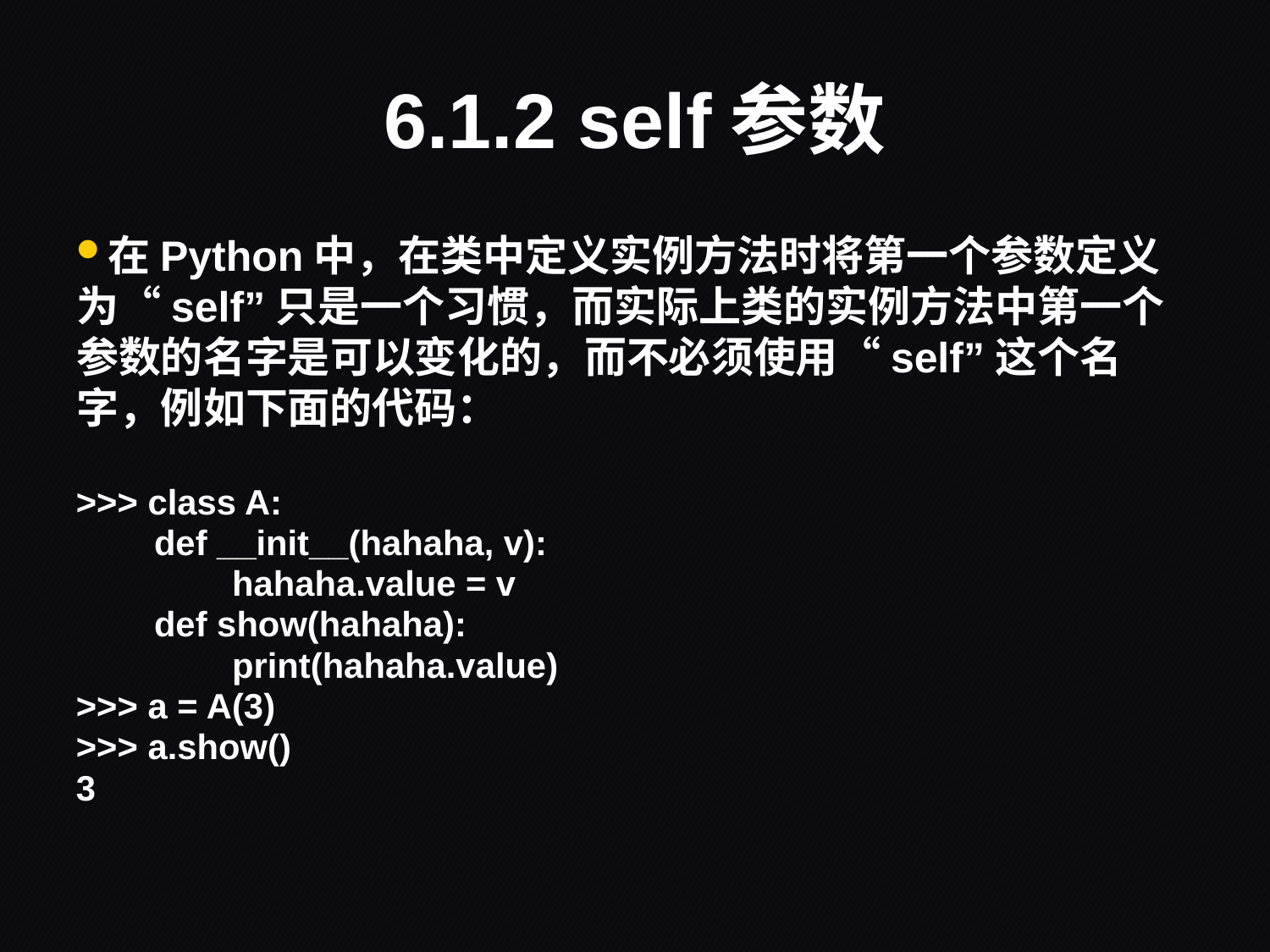

# 6.1.2 self参数
在Python中，在类中定义实例方法时将第一个参数定义为“self”只是一个习惯，而实际上类的实例方法中第一个参数的名字是可以变化的，而不必须使用“self”这个名字，例如下面的代码：

>>> class A:
	        def __init__(hahaha, v):
	                hahaha.value = v
	        def show(hahaha):
	                print(hahaha.value)
>>> a = A(3)
>>> a.show()
3